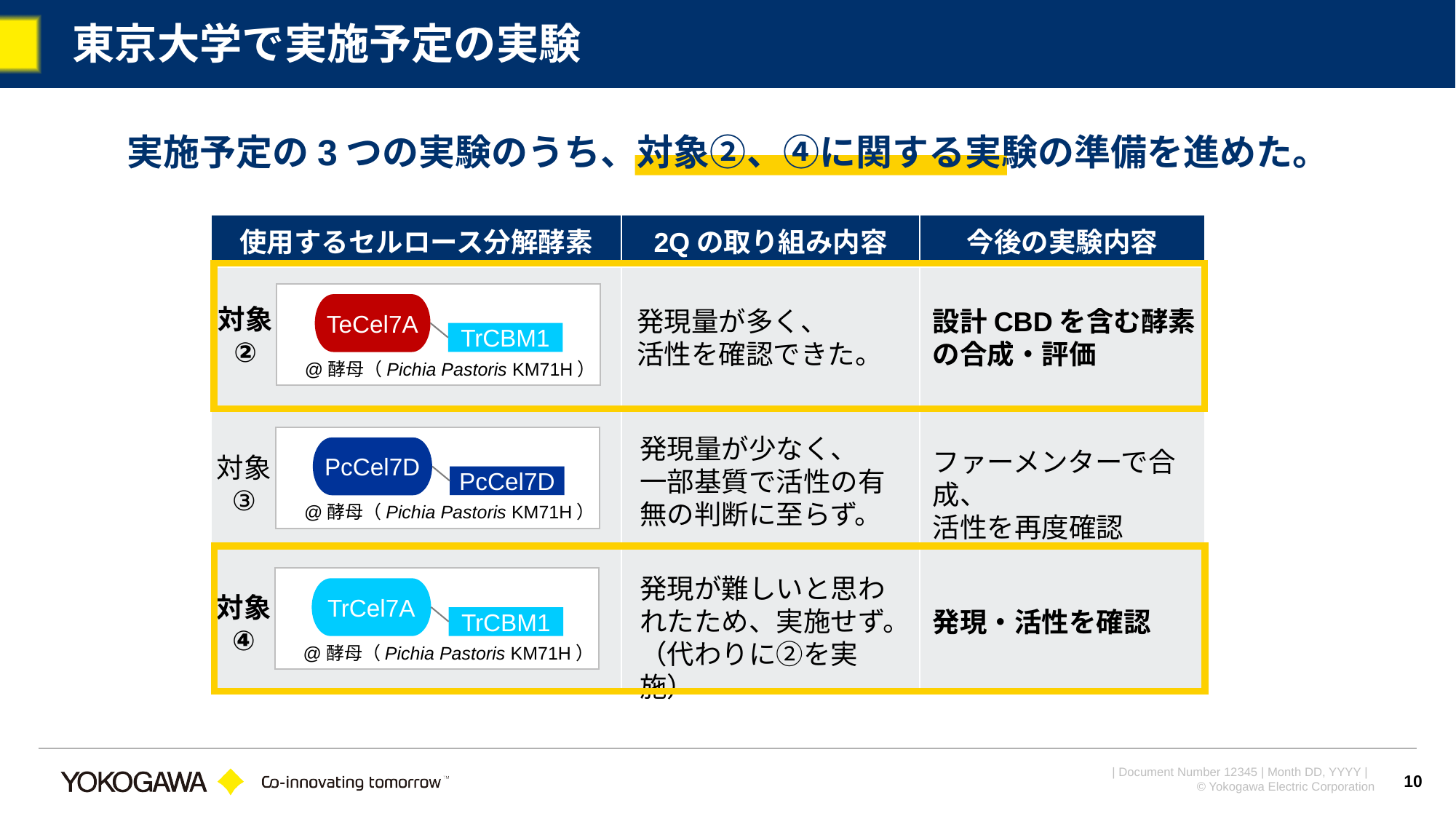

# 東京大学で実施予定の実験
実施予定の3つの実験のうち、対象②、④に関する実験の準備を進めた。

| 使用するセルロース分解酵素 | 2Qの取り組み内容 | 今後の実験内容 |
| --- | --- | --- |
|  |  |  |
|  |  |  |
|  |  |  |

@酵母（Pichia Pastoris KM71H）
TeCel7A
TrCBM1
対象
②
発現量が多く、
活性を確認できた。
設計CBDを含む酵素の合成・評価
発現量が少なく、
一部基質で活性の有無の判断に至らず。

PcCel7D
PcCel7D
対象
③
@酵母（Pichia Pastoris KM71H）
ファーメンターで合成、
活性を再度確認

発現が難しいと思われたため、実施せず。
（代わりに②を実施）

TrCel7A
TrCBM1
対象
④
@酵母（Pichia Pastoris KM71H）
発現・活性を確認
10